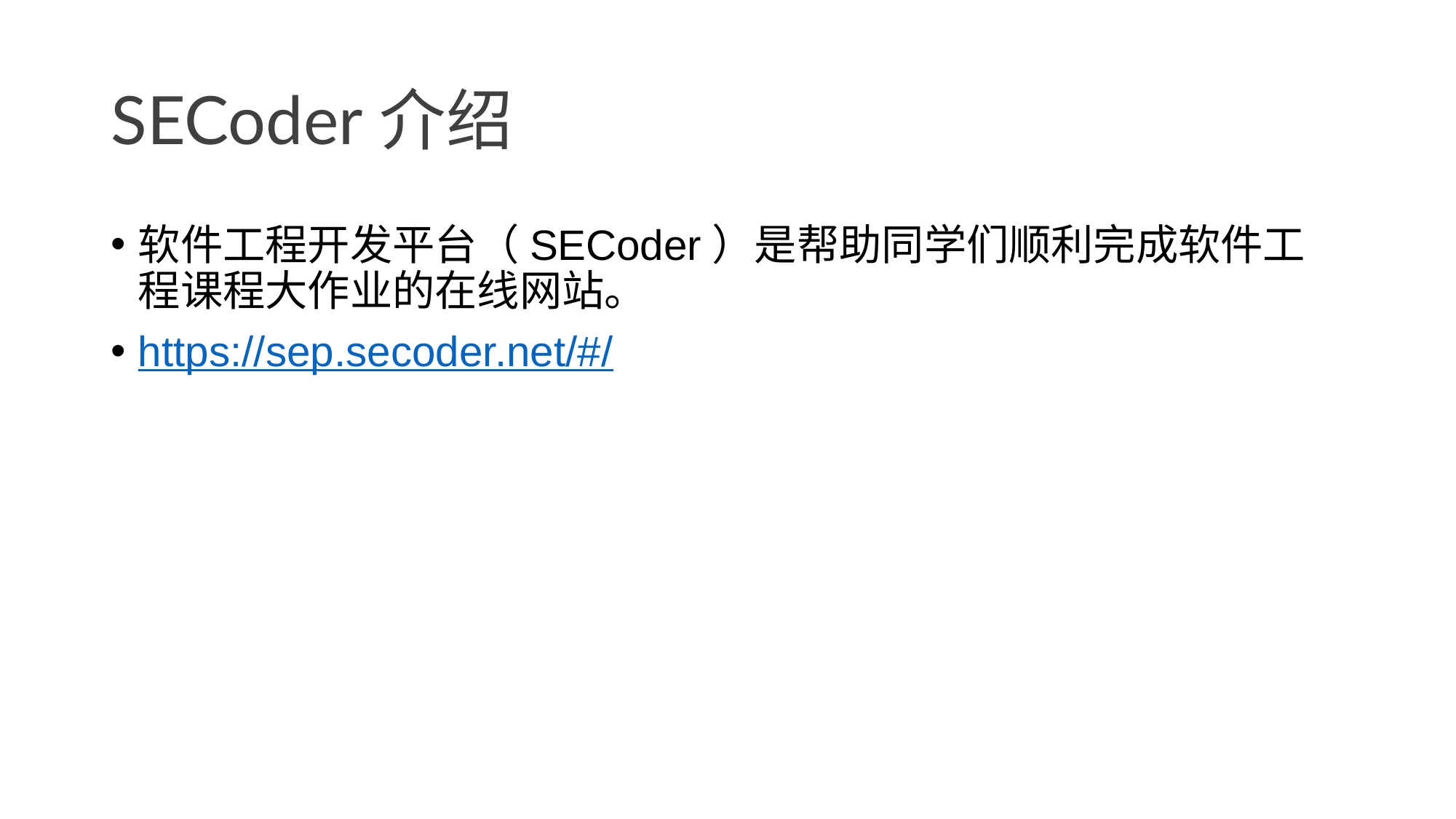

# SECoder介绍
软件工程开发平台（SECoder）是帮助同学们顺利完成软件工程课程大作业的在线网站。
https://sep.secoder.net/#/